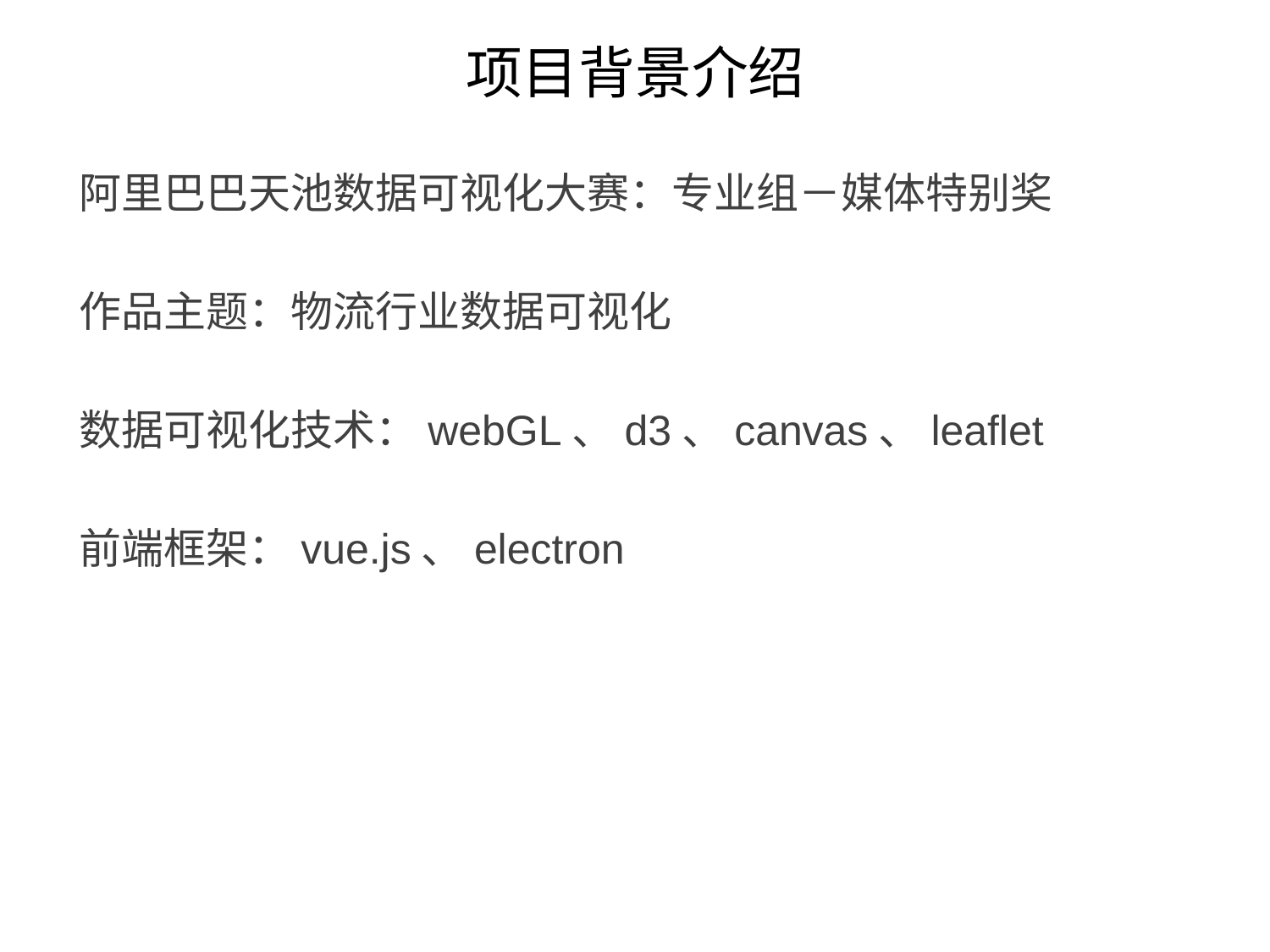

# 项目背景介绍
阿里巴巴天池数据可视化大赛：专业组－媒体特别奖

作品主题：物流行业数据可视化

数据可视化技术：webGL、d3、canvas、leaflet

前端框架：vue.js、electron